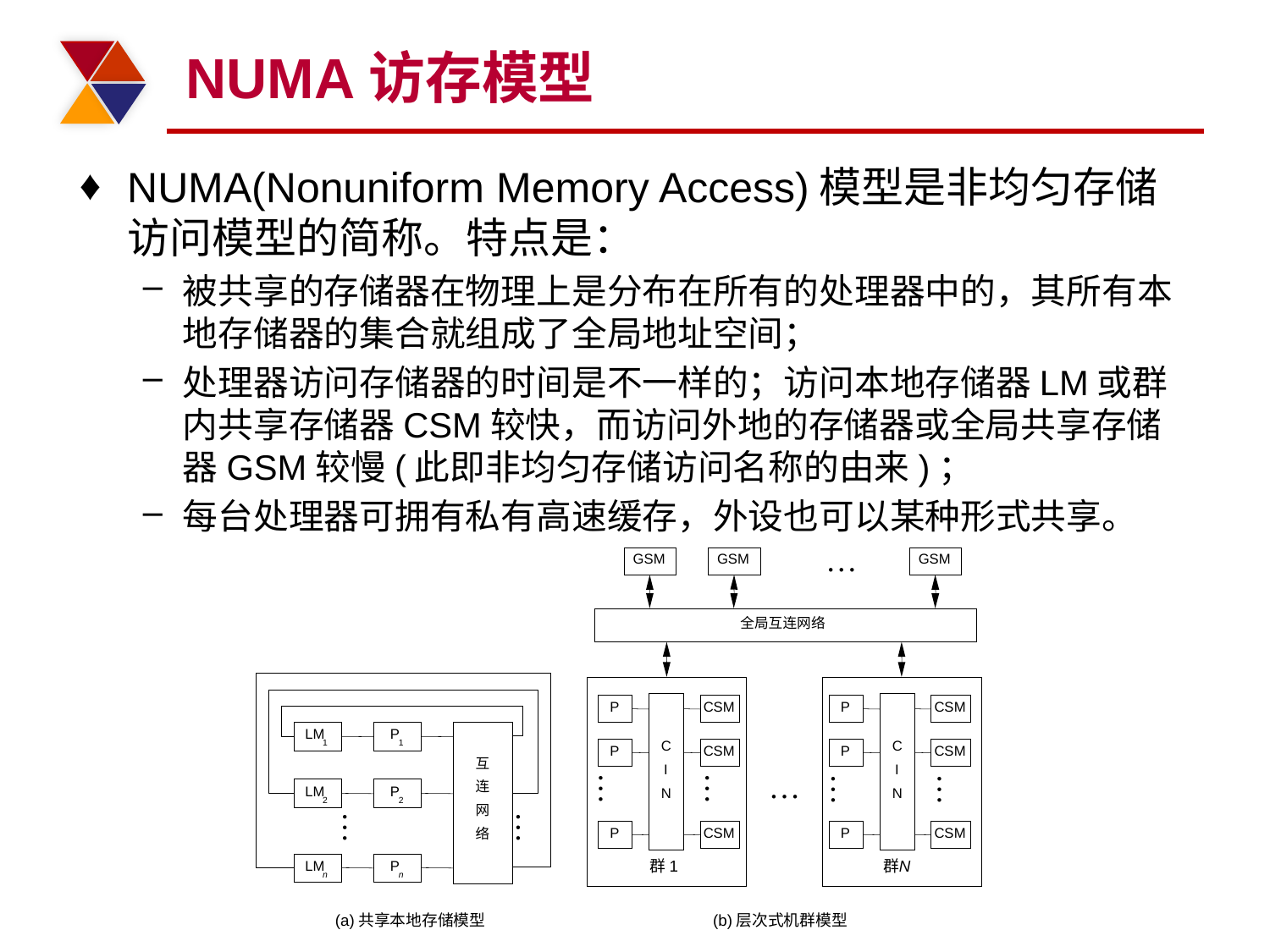

# NUMA访存模型
NUMA(Nonuniform Memory Access)模型是非均匀存储访问模型的简称。特点是：
被共享的存储器在物理上是分布在所有的处理器中的，其所有本地存储器的集合就组成了全局地址空间；
处理器访问存储器的时间是不一样的；访问本地存储器LM或群内共享存储器CSM较快，而访问外地的存储器或全局共享存储器GSM较慢(此即非均匀存储访问名称的由来)；
每台处理器可拥有私有高速缓存，外设也可以某种形式共享。

…

GSM
GSM
GSM

全局互连网络

P
CSM
P
CSM

LM
P

1
1
C
C

P
CSM
P
CSM

互
I
I
…
…
…
…
…
连

LM
P
N
N

2
2
网
…
…

P
CSM
P
CSM
络

群1
群
N
LM
P

n
n
(b)层次式机群模型
(a)共享本地存储模型